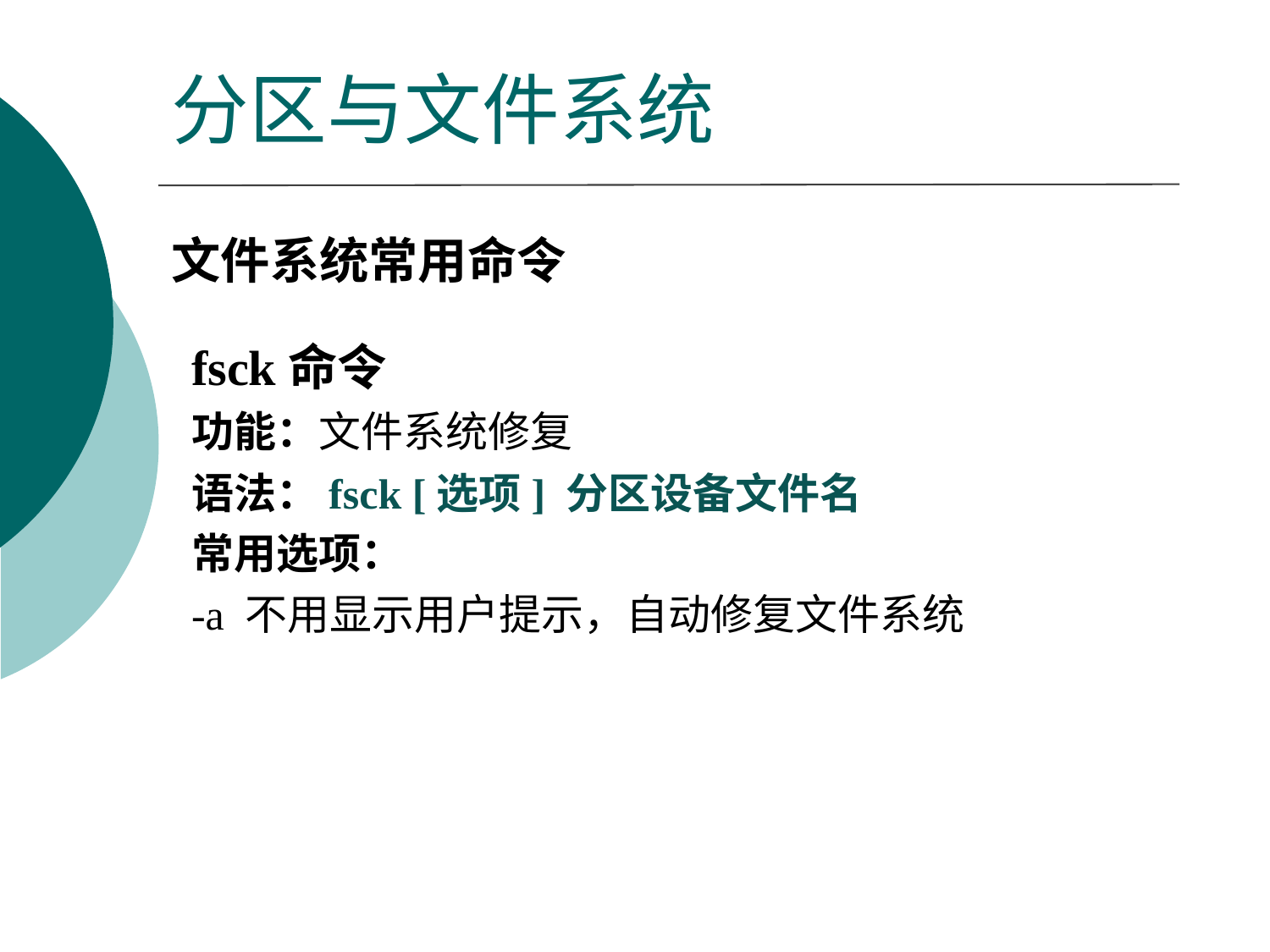

分区与文件系统
文件系统常用命令
fsck命令
功能：文件系统修复
语法：fsck [选项] 分区设备文件名
常用选项：
-a 不用显示用户提示，自动修复文件系统